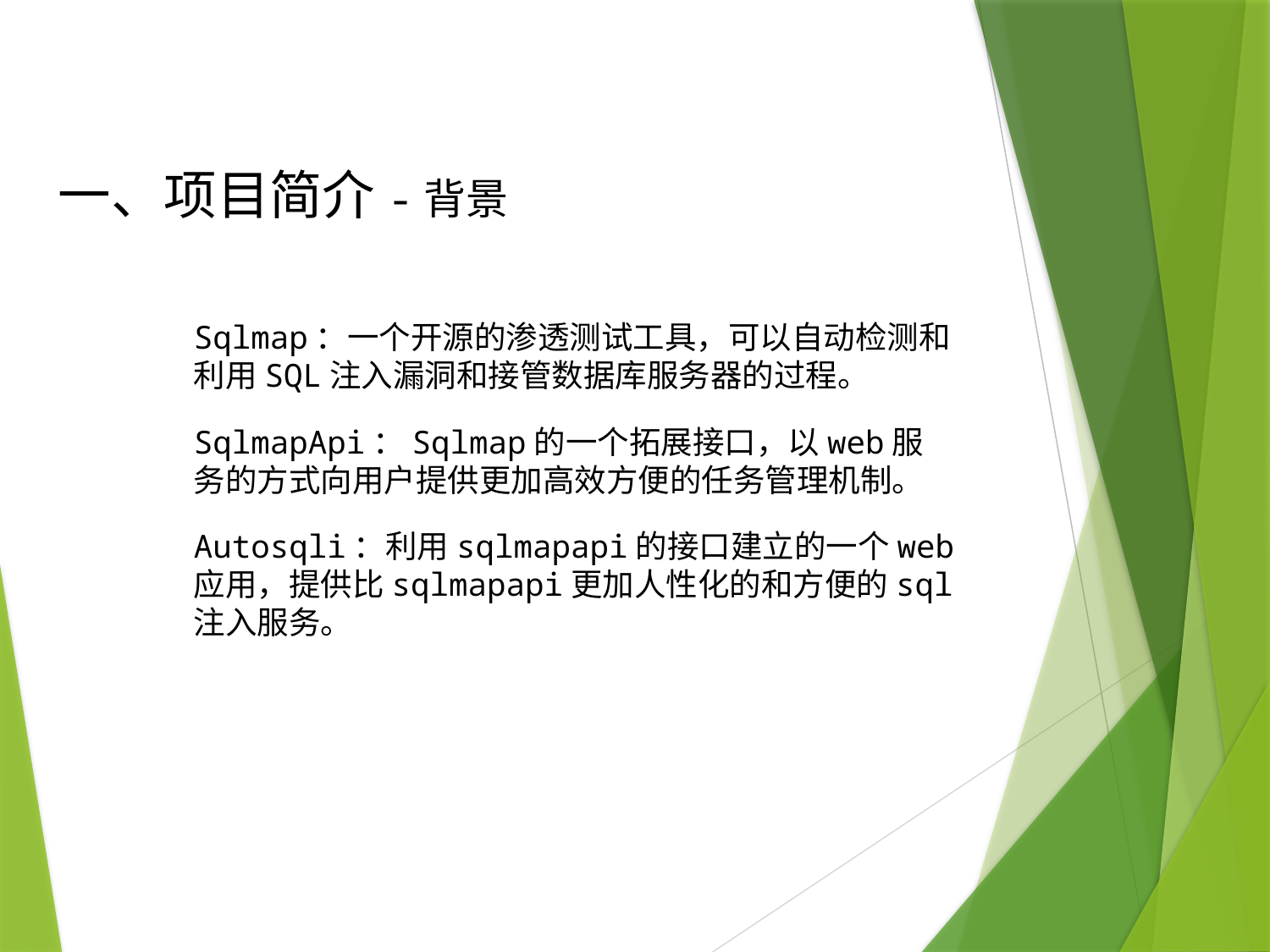

一、项目简介-背景
Sqlmap：一个开源的渗透测试工具，可以自动检测和利用SQL注入漏洞和接管数据库服务器的过程。
SqlmapApi：Sqlmap的一个拓展接口，以web服务的方式向用户提供更加高效方便的任务管理机制。
Autosqli：利用sqlmapapi的接口建立的一个web应用，提供比sqlmapapi更加人性化的和方便的sql注入服务。